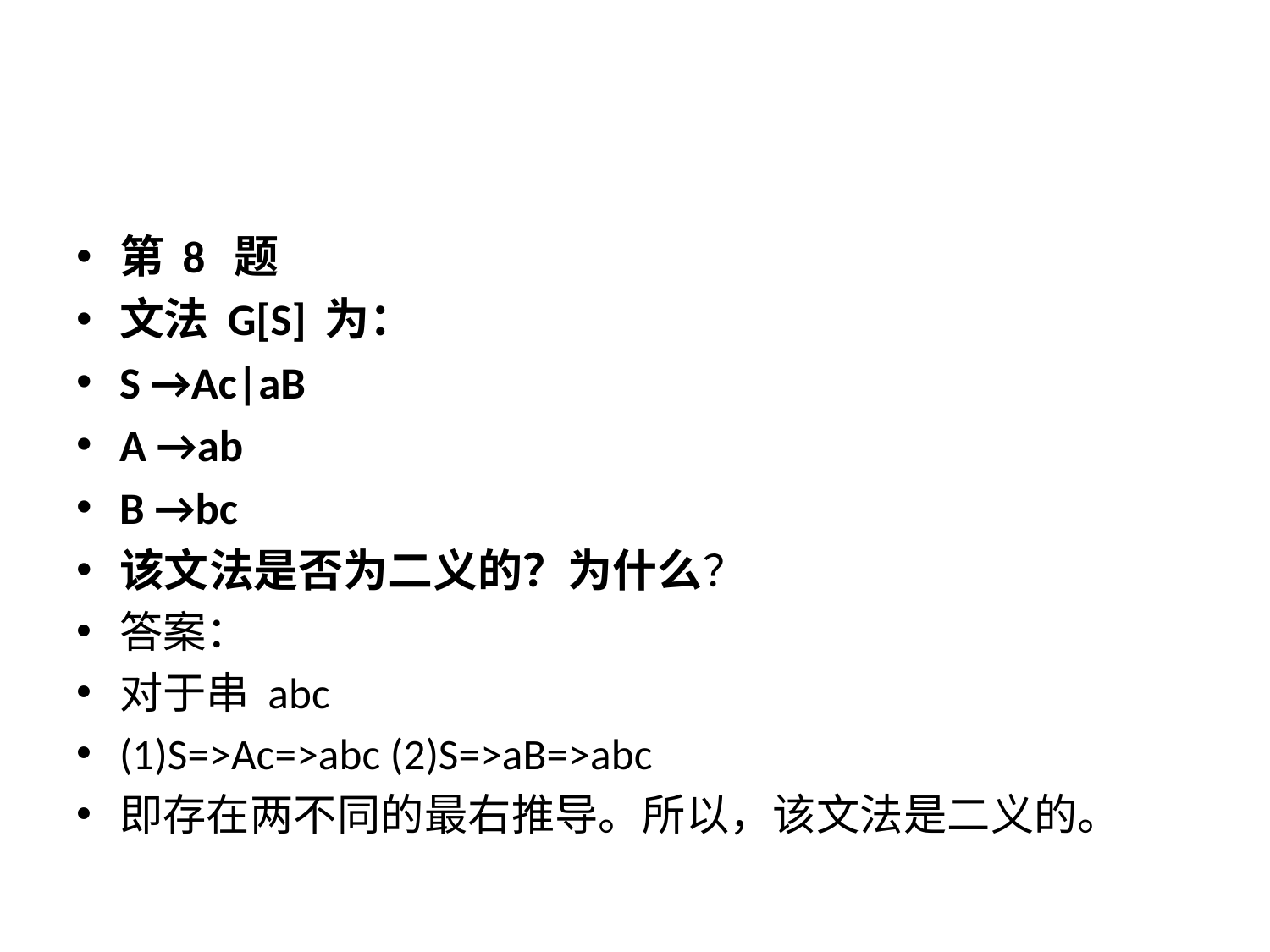

#
第 8  题
文法 G[S] 为：
S →Ac|aB
A →ab
B →bc
该文法是否为二义的？为什么？
答案：
对于串 abc
(1)S=>Ac=>abc (2)S=>aB=>abc
即存在两不同的最右推导。所以，该文法是二义的。